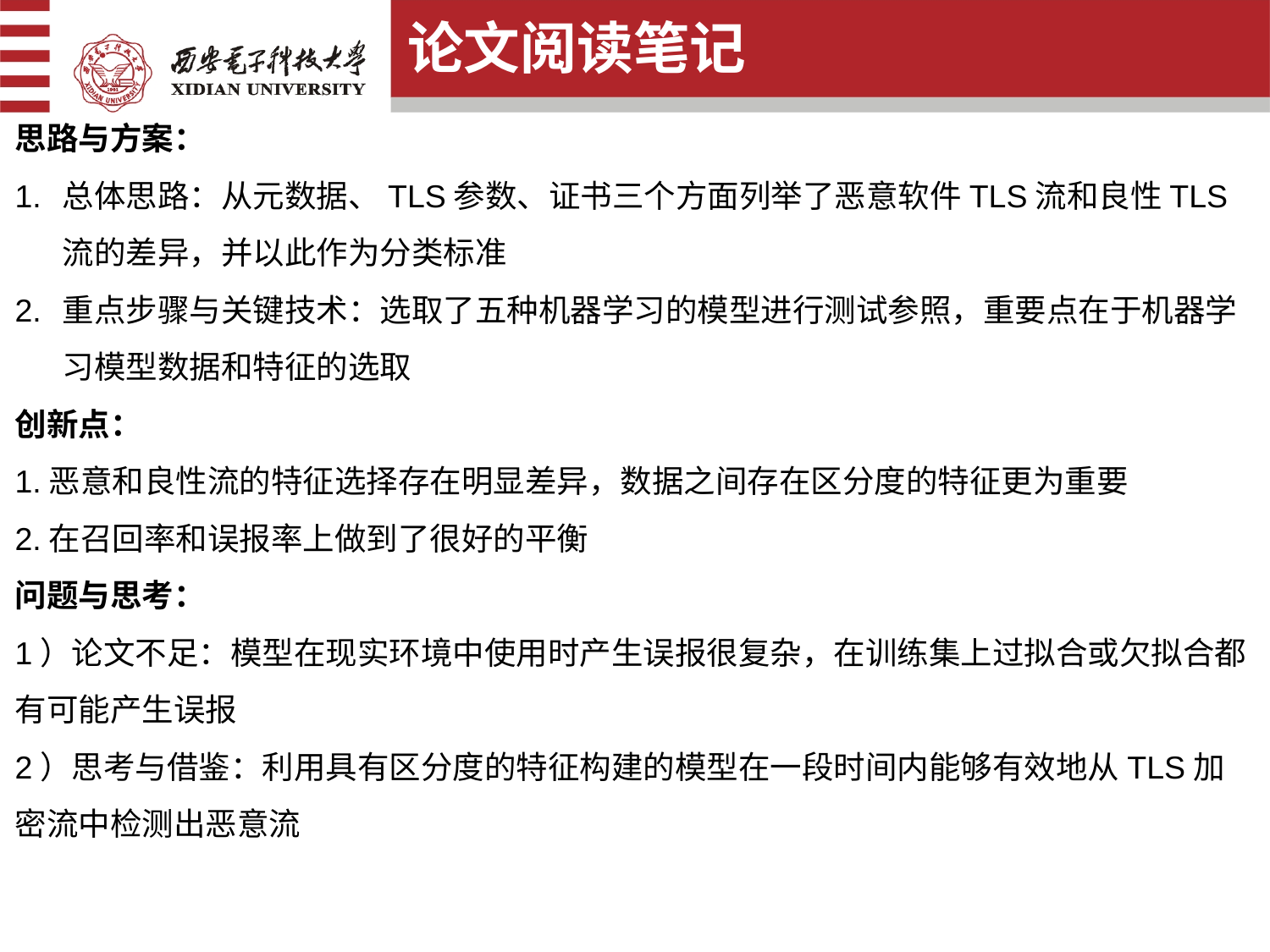

论文阅读笔记
思路与方案：
总体思路：从元数据、TLS参数、证书三个方面列举了恶意软件TLS流和良性TLS流的差异，并以此作为分类标准
重点步骤与关键技术：选取了五种机器学习的模型进行测试参照，重要点在于机器学习模型数据和特征的选取
创新点：
1.恶意和良性流的特征选择存在明显差异，数据之间存在区分度的特征更为重要
2.在召回率和误报率上做到了很好的平衡
问题与思考：
1）论文不足：模型在现实环境中使用时产生误报很复杂，在训练集上过拟合或欠拟合都有可能产生误报
2）思考与借鉴：利用具有区分度的特征构建的模型在一段时间内能够有效地从TLS加密流中检测出恶意流